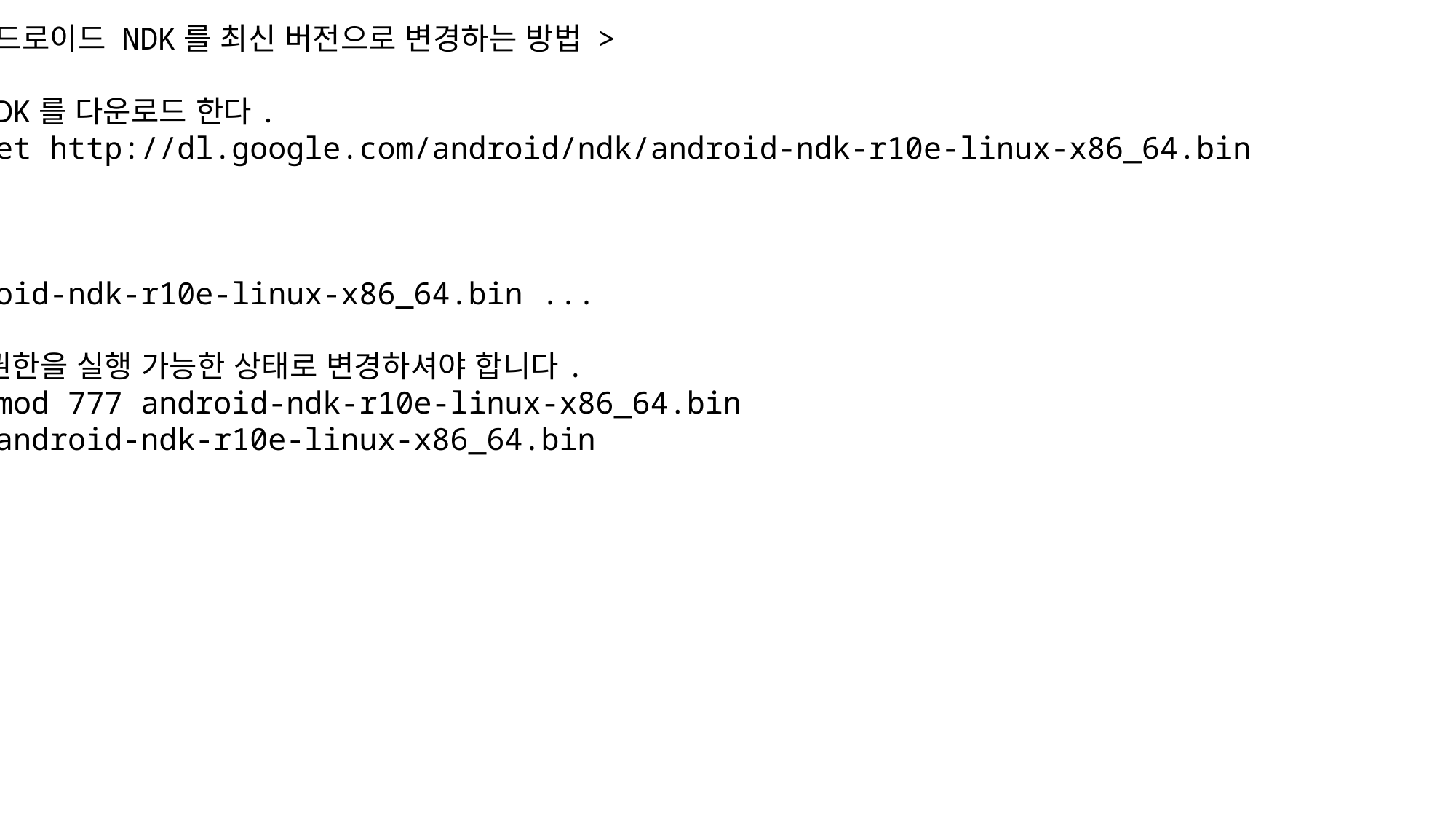

< 안드로이드 NDK를 최신 버전으로 변경하는 방법 >

1. NDK를 다운로드 한다.
# wget http://dl.google.com/android/ndk/android-ndk-r10e-linux-x86_64.bin
...

# ls
android-ndk-r10e-linux-x86_64.bin ...

// 권한을 실행 가능한 상태로 변경하셔야 합니다.
# chmod 777 android-ndk-r10e-linux-x86_64.bin
# ./android-ndk-r10e-linux-x86_64.bin
...